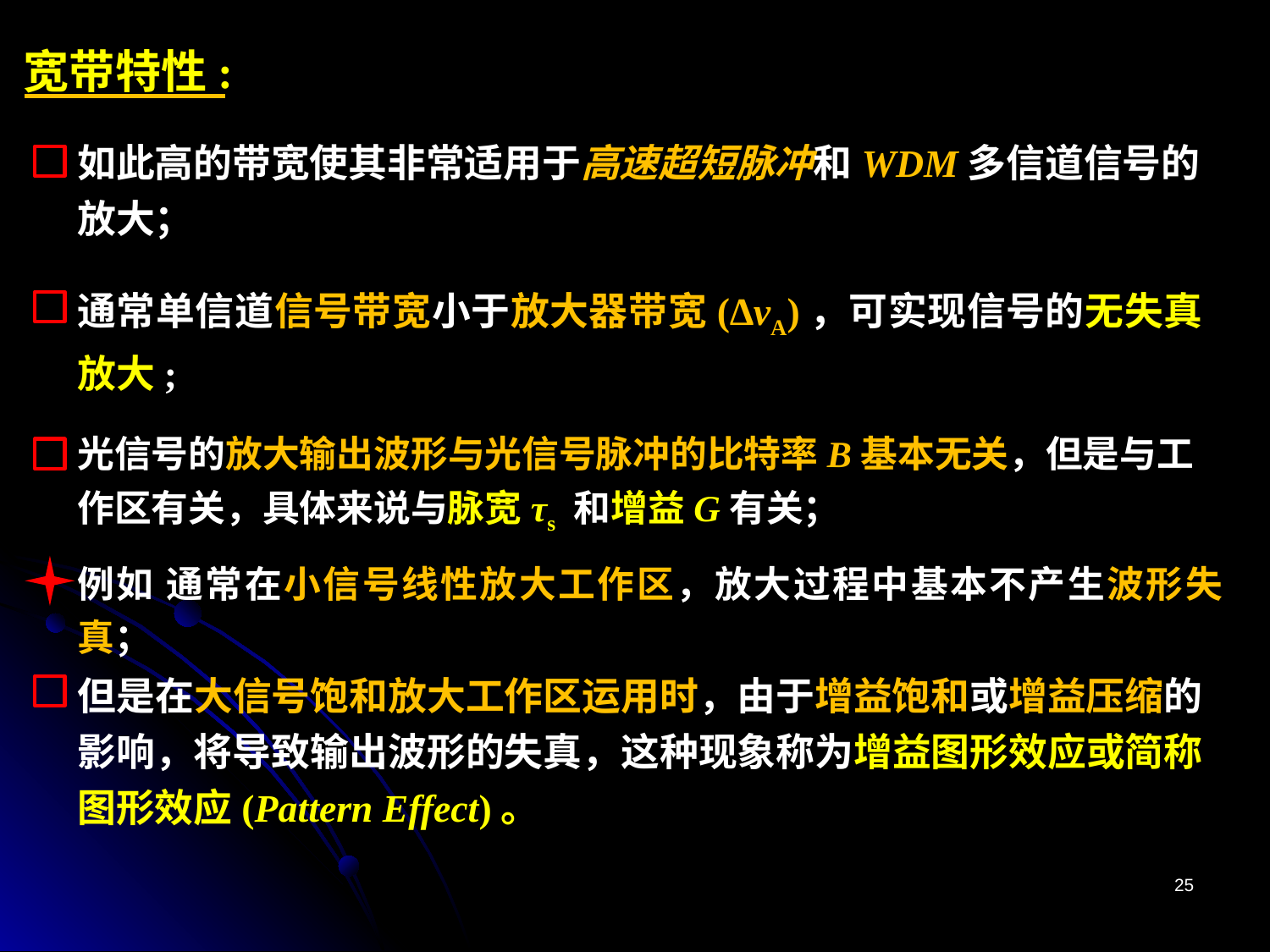

宽带特性:
如此高的带宽使其非常适用于高速超短脉冲和WDM多信道信号的放大；

通常单信道信号带宽小于放大器带宽(∆vA)，可实现信号的无失真放大;

光信号的放大输出波形与光信号脉冲的比特率B基本无关，但是与工作区有关，具体来说与脉宽τs 和增益G有关；

例如 通常在小信号线性放大工作区，放大过程中基本不产生波形失真；

但是在大信号饱和放大工作区运用时，由于增益饱和或增益压缩的影响，将导致输出波形的失真，这种现象称为增益图形效应或简称图形效应(Pattern Effect)。

25